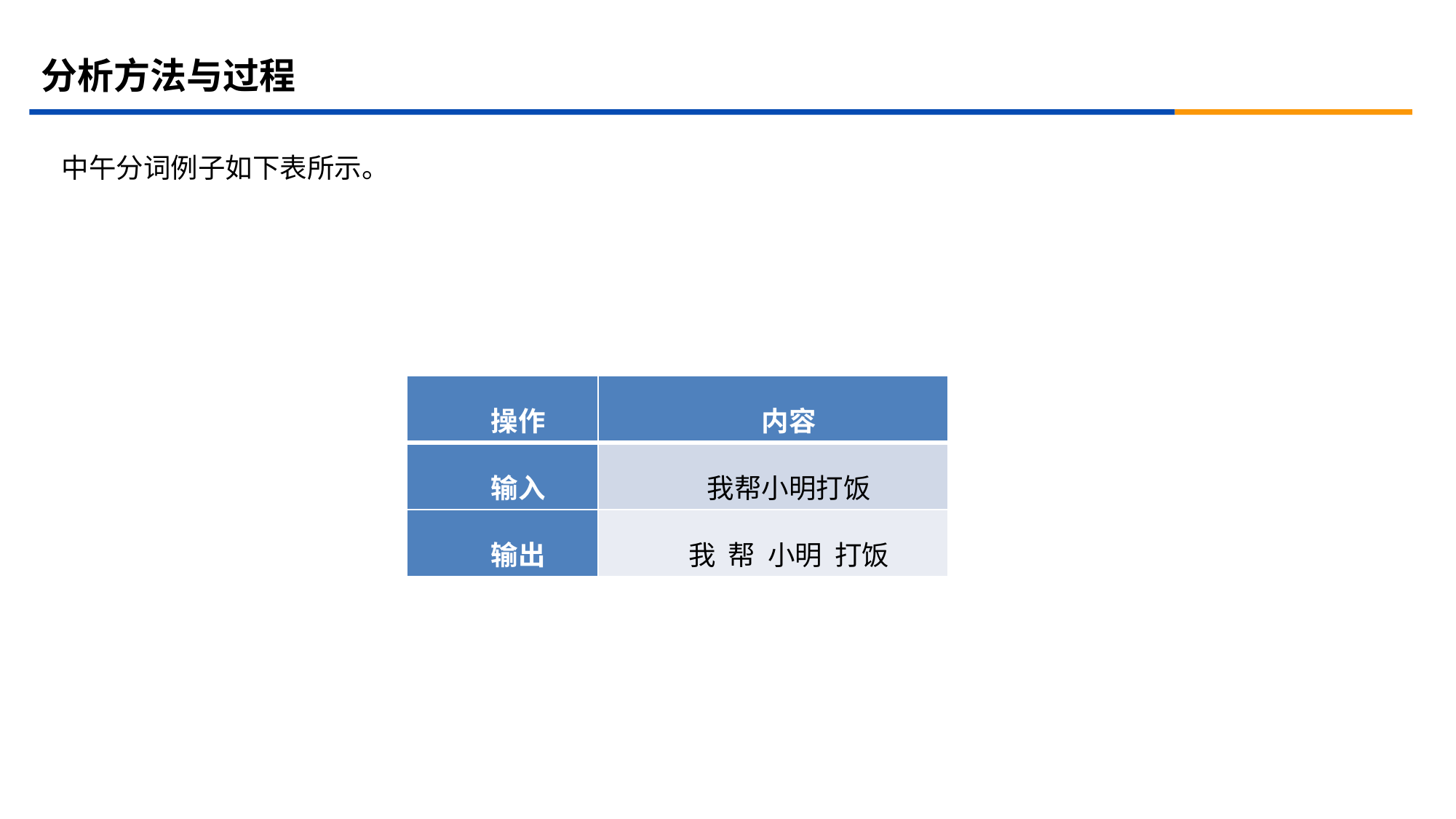

# 分析方法与过程
中午分词例子如下表所示。
| 操作 | 内容 |
| --- | --- |
| 输入 | 我帮小明打饭 |
| 输出 | 我 帮 小明 打饭 |